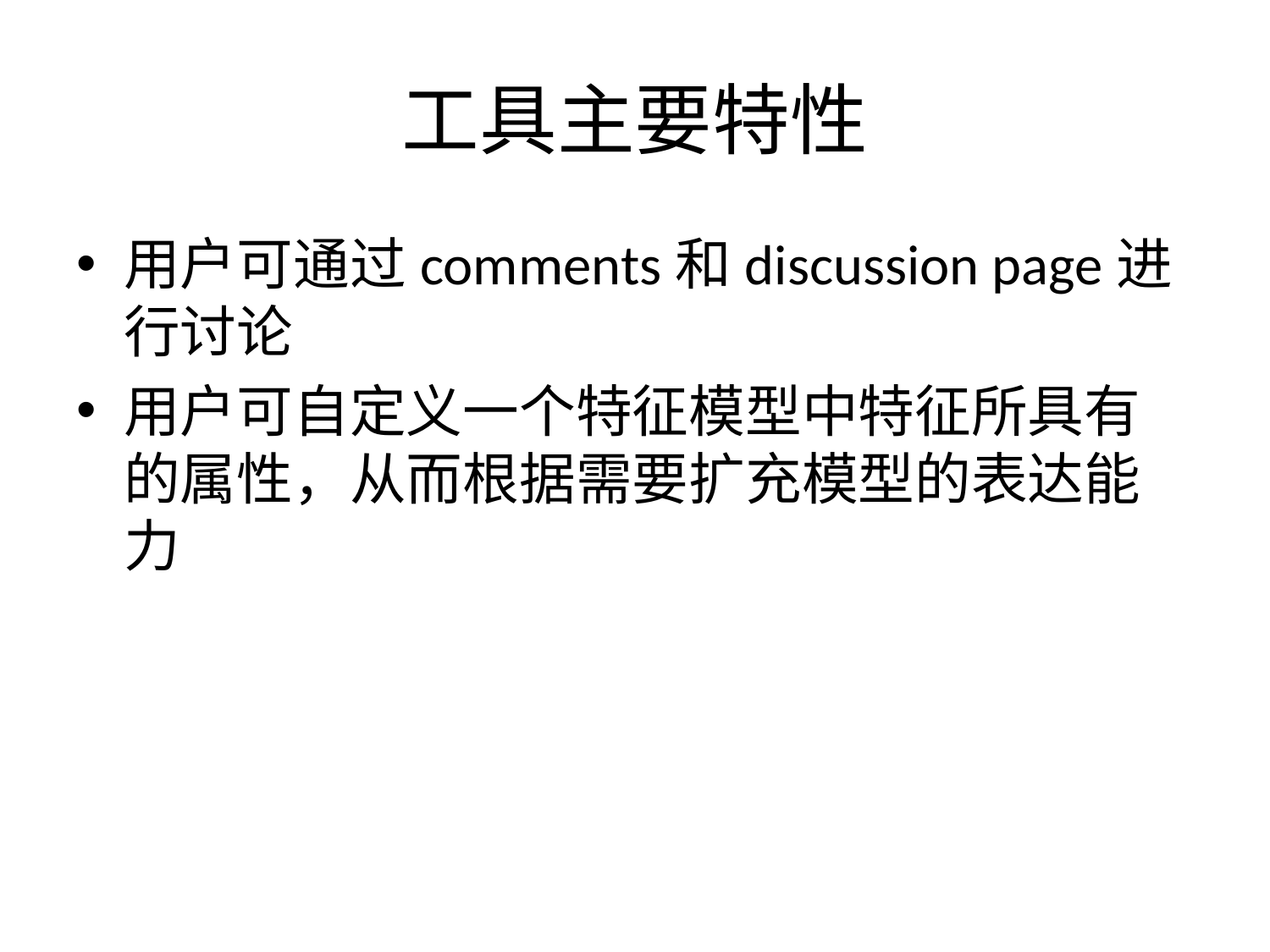

# 工具主要特性
用户可通过comments和discussion page进行讨论
用户可自定义一个特征模型中特征所具有的属性，从而根据需要扩充模型的表达能力